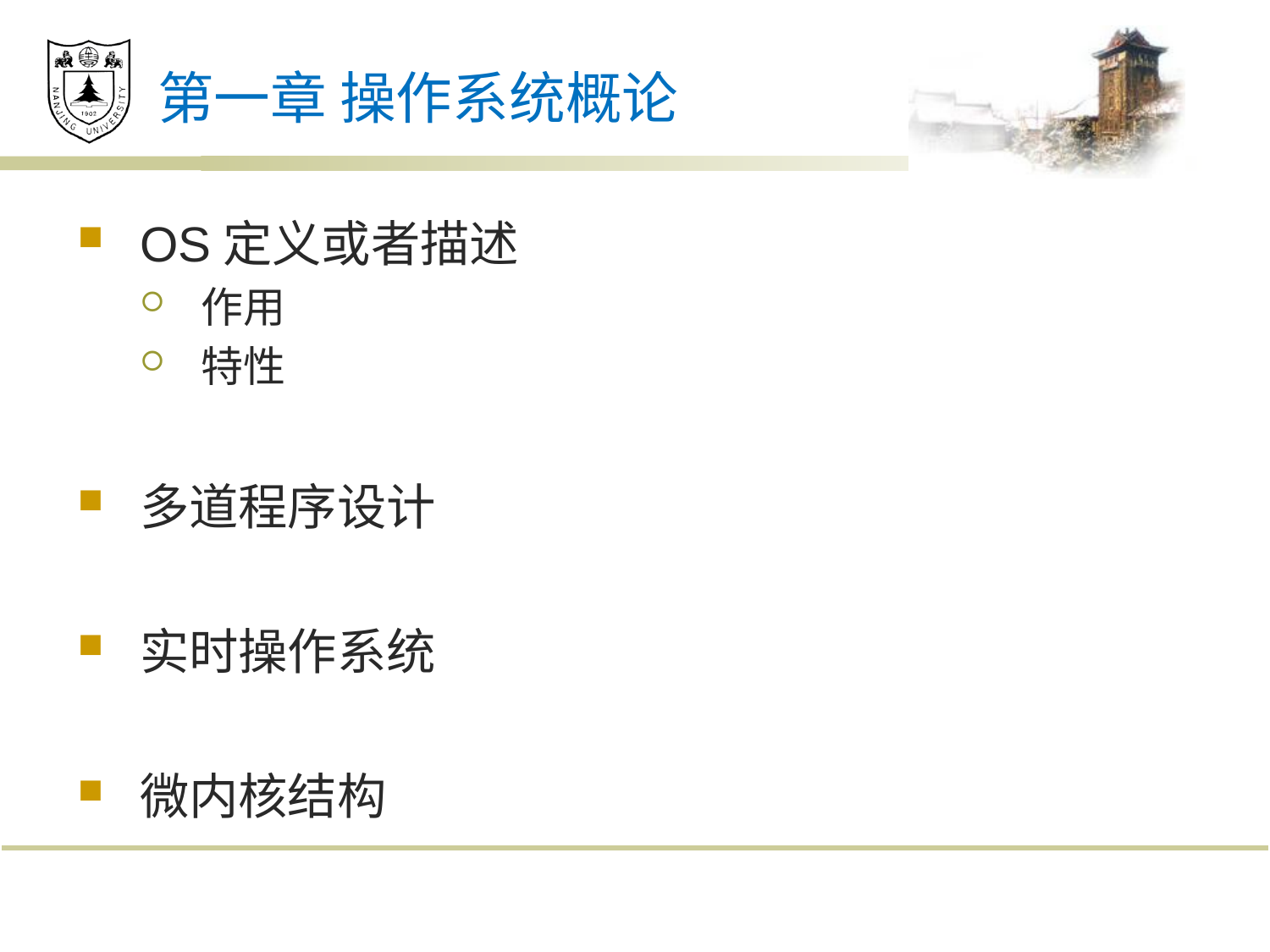

# 第一章 操作系统概论
OS定义或者描述
作用
特性

多道程序设计

实时操作系统

微内核结构